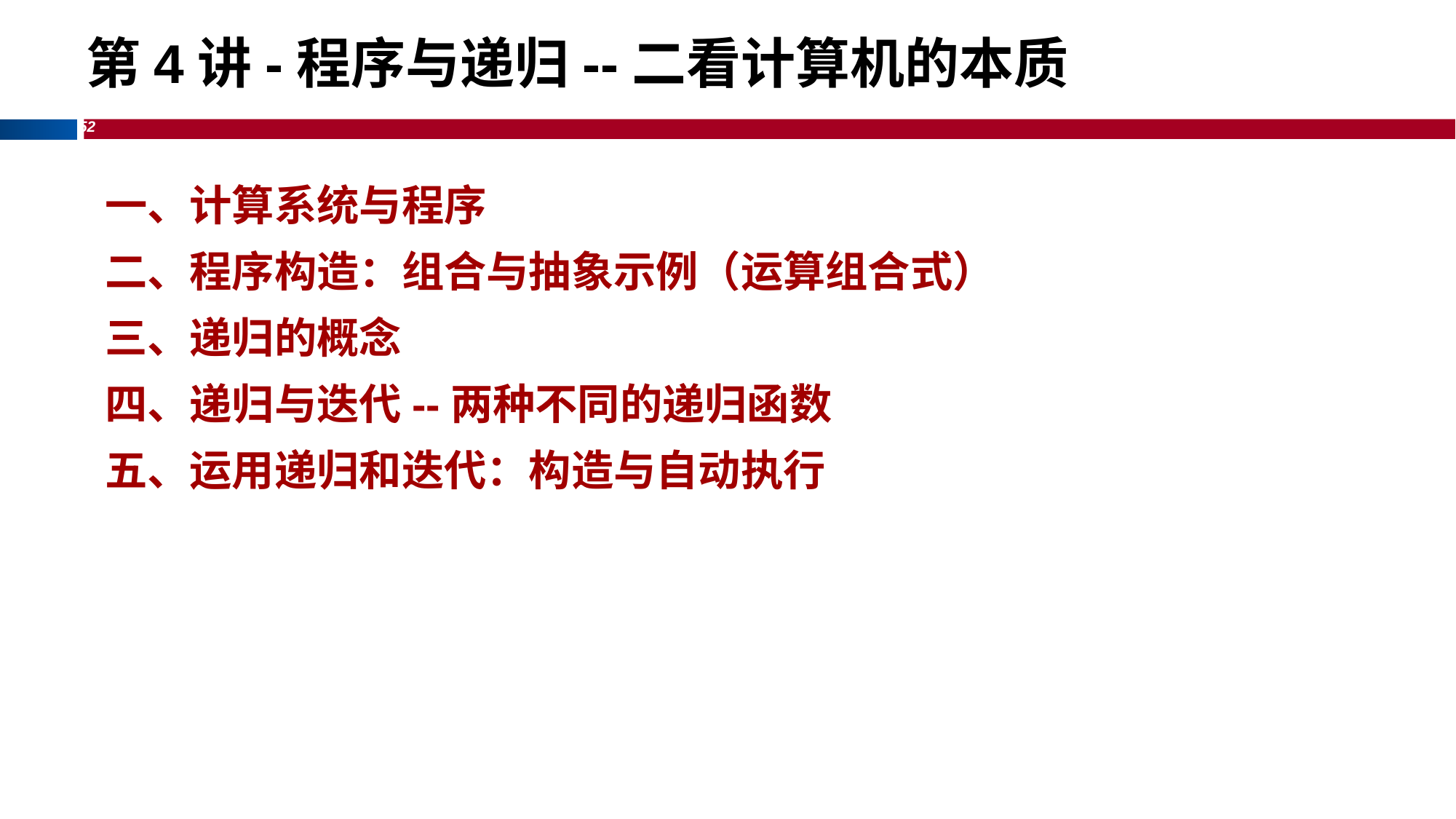

# 第4讲-程序与递归--二看计算机的本质
一、计算系统与程序
二、程序构造：组合与抽象示例（运算组合式）
三、递归的概念
四、递归与迭代--两种不同的递归函数
五、运用递归和迭代：构造与自动执行